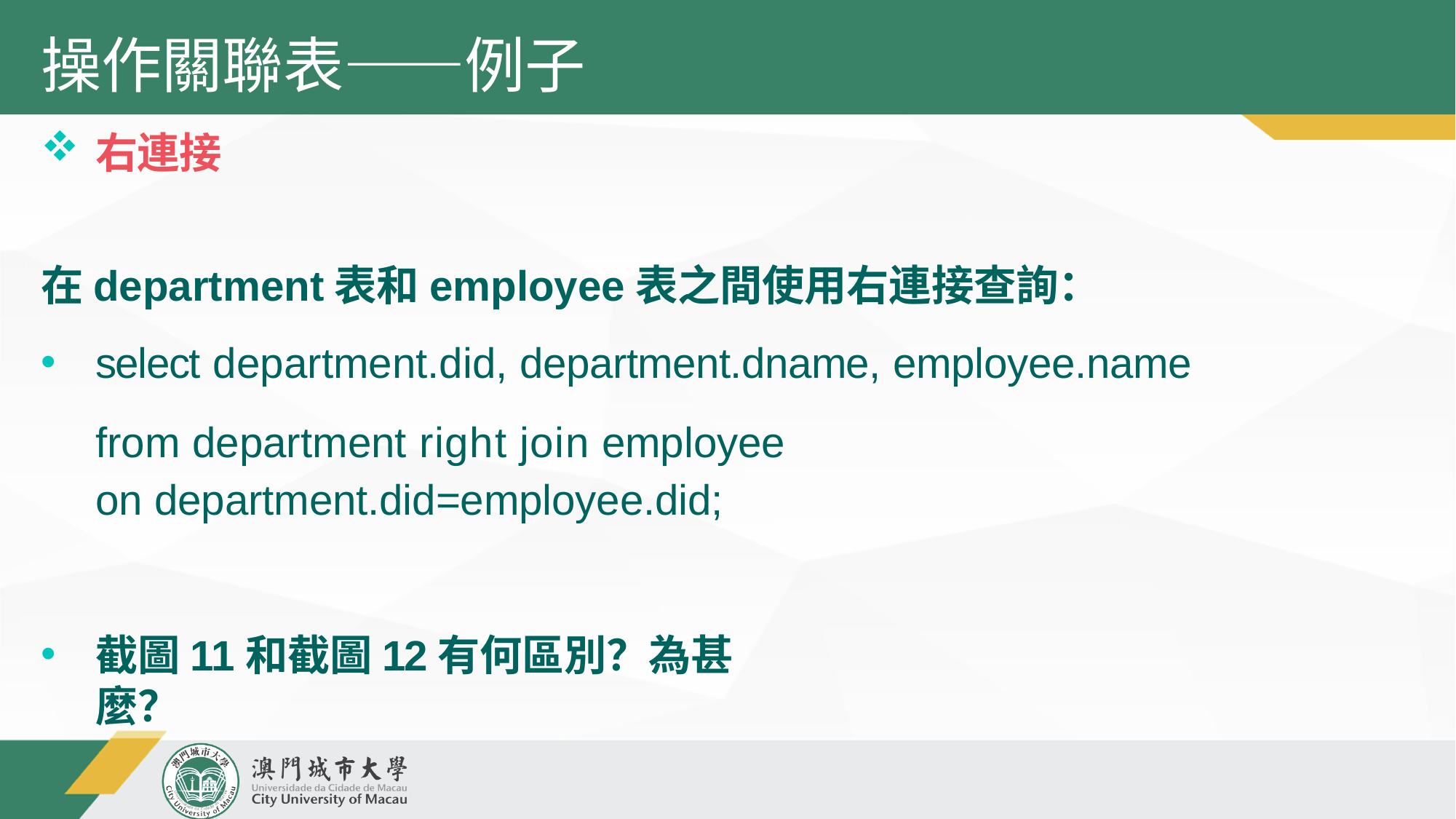

# 操作關聯表——例子
右連接

在department表和employee表之間使用右連接查詢：
select department.did, department.dname, employee.name
from department right join employee on department.did=employee.did;
截圖11和截圖12有何區別？為甚麼？